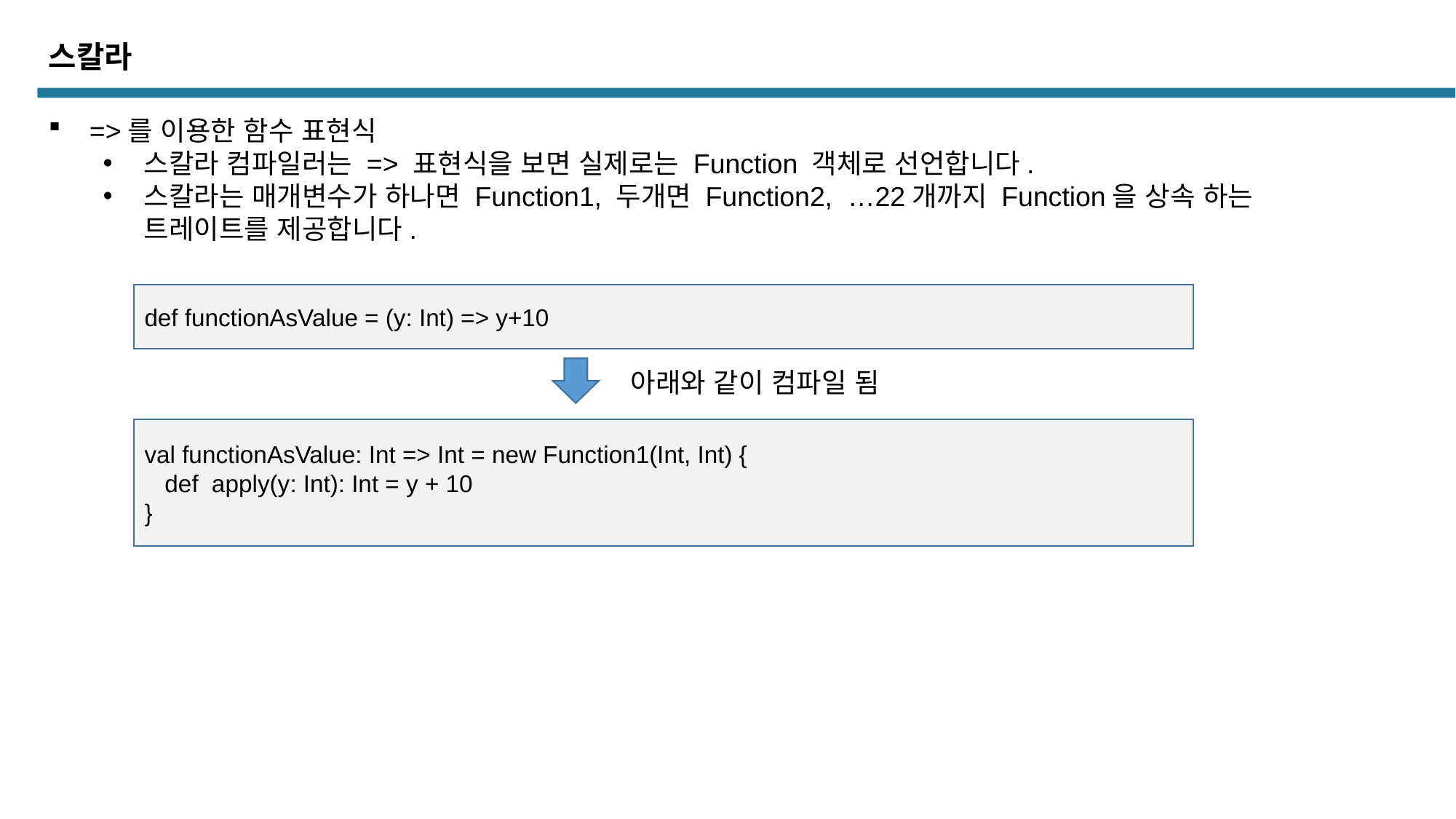

스칼라
=>를 이용한 함수 표현식
스칼라 컴파일러는 => 표현식을 보면 실제로는 Function 객체로 선언합니다.
스칼라는 매개변수가 하나면 Function1, 두개면 Function2,  …22개까지 Function을 상속 하는 트레이트를 제공합니다.

def functionAsValue = (y: Int) => y+10

아래와 같이 컴파일 됨
val functionAsValue: Int => Int = new Function1(Int, Int) {
   def  apply(y: Int): Int = y + 10
}